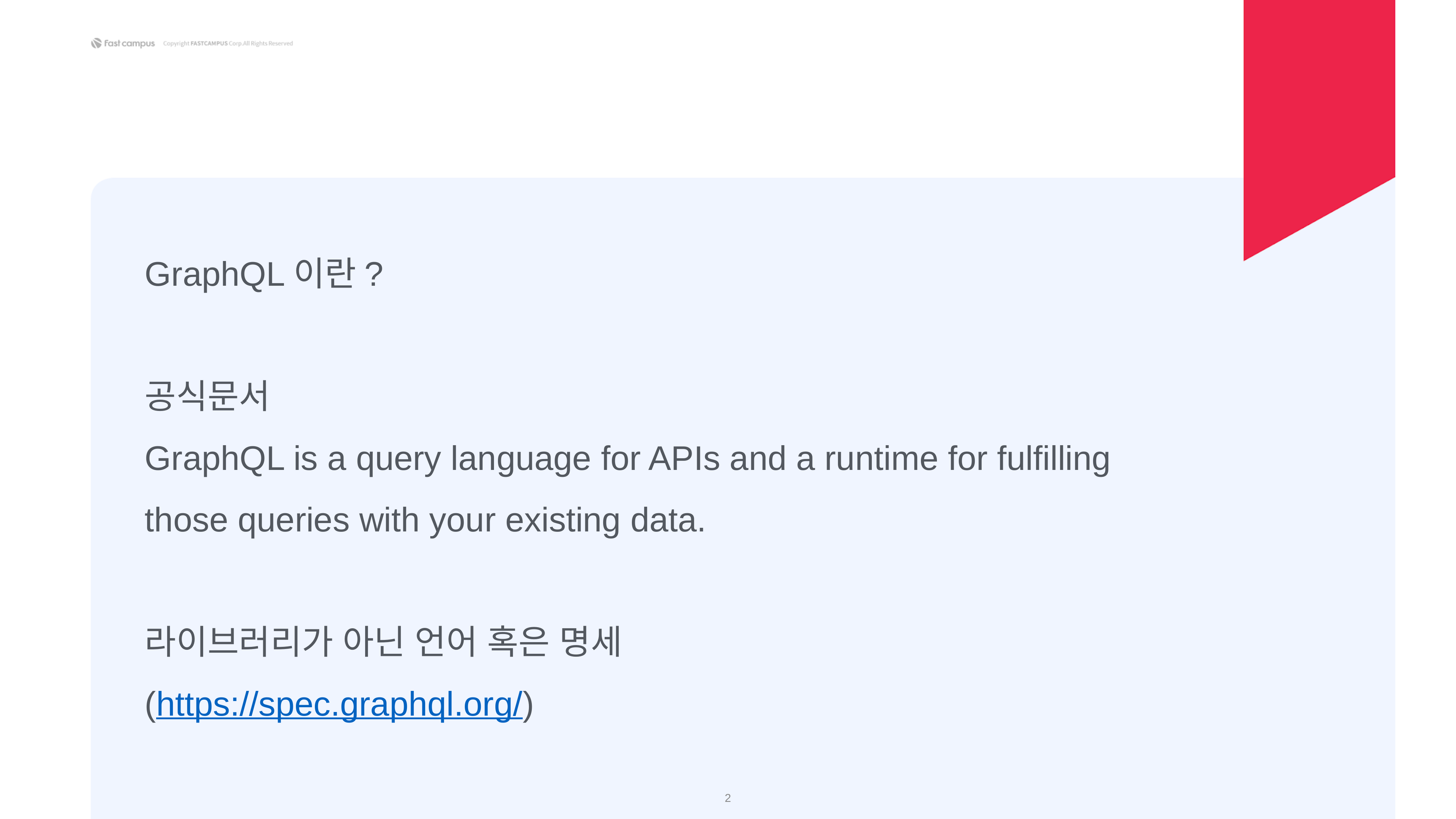

GraphQL이란?

공식문서
GraphQL is a query language for APIs and a runtime for fulfilling those queries with your existing data.

라이브러리가 아닌 언어 혹은 명세
(https://spec.graphql.org/)

2